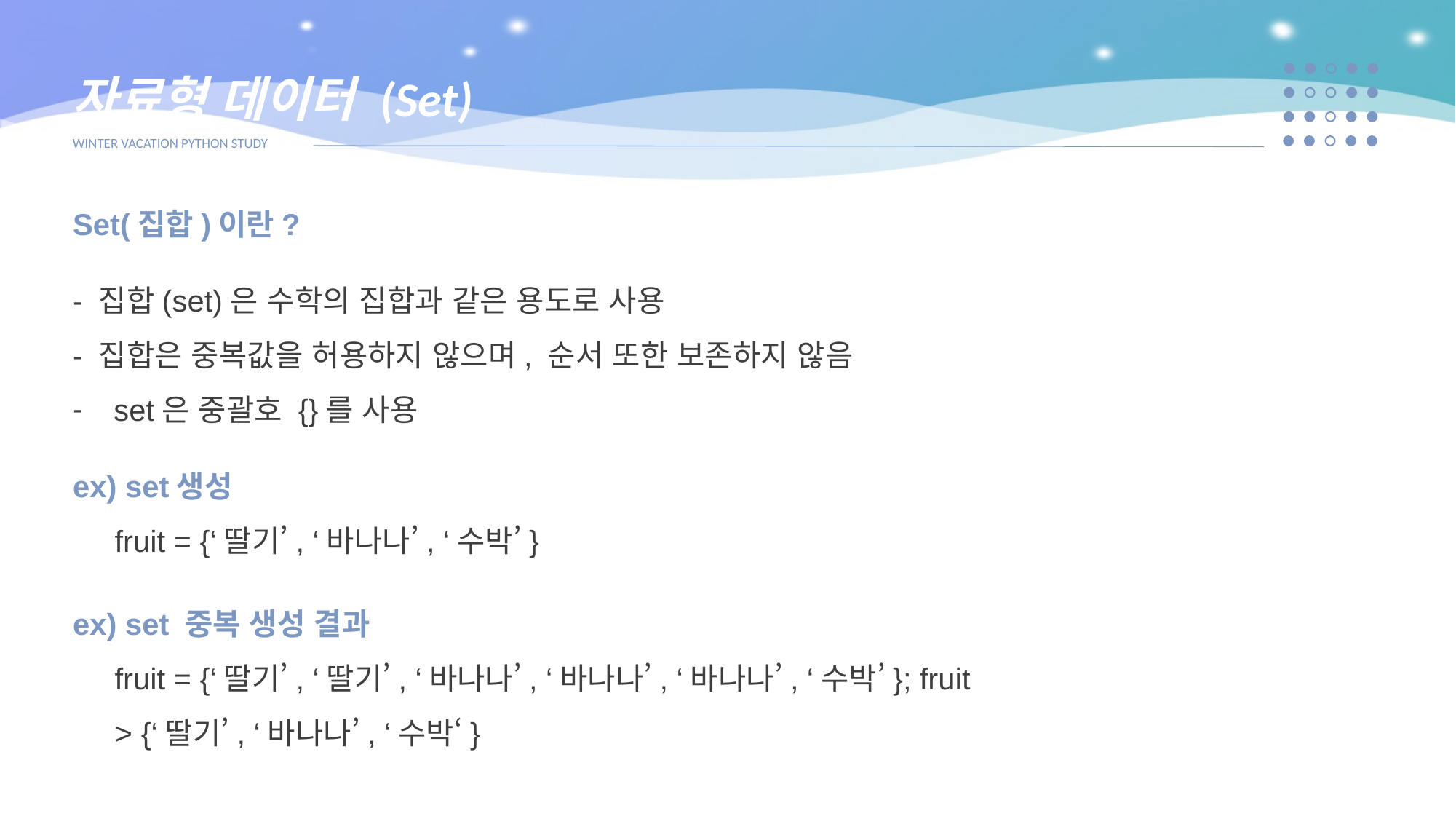

자료형 데이터 (Set)
WINTER VACATION PYTHON STUDY

Set(집합)이란?

- 집합(set)은 수학의 집합과 같은 용도로 사용
- 집합은 중복값을 허용하지 않으며, 순서 또한 보존하지 않음
set은 중괄호 {}를 사용

ex) set생성
     fruit = {‘딸기’, ‘바나나’, ‘수박’}

ex) set 중복 생성 결과
     fruit = {‘딸기’, ‘딸기’, ‘바나나’, ‘바나나’, ‘바나나’, ‘수박’}; fruit
     > {‘딸기’, ‘바나나’, ‘수박‘}